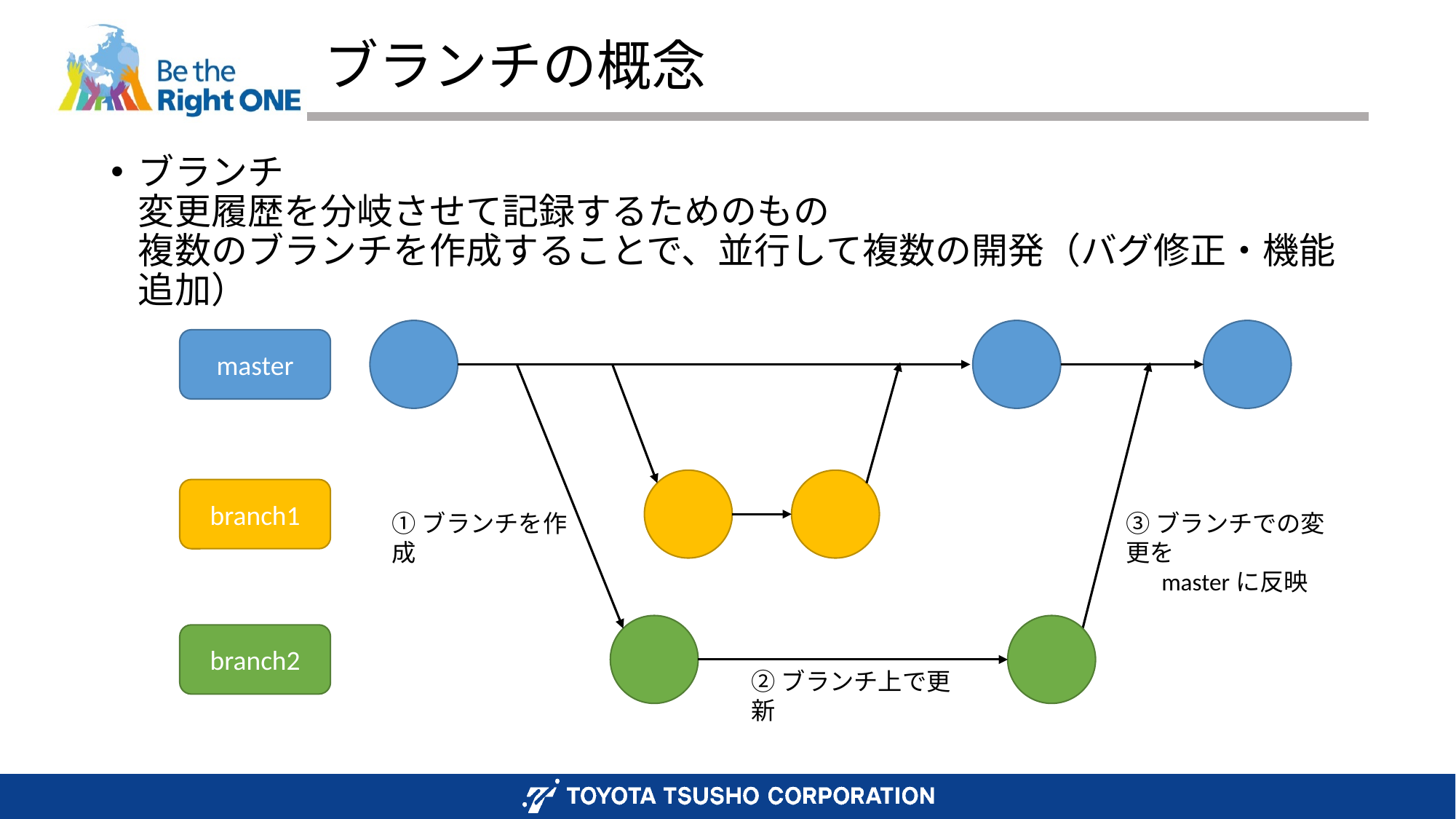

# ブランチの概念
ブランチ
変更履歴を分岐させて記録するためのもの
複数のブランチを作成することで、並行して複数の開発（バグ修正・機能追加）

master

branch1
①ブランチを作成
③ブランチでの変更を
　 masterに反映

branch2
②ブランチ上で更新